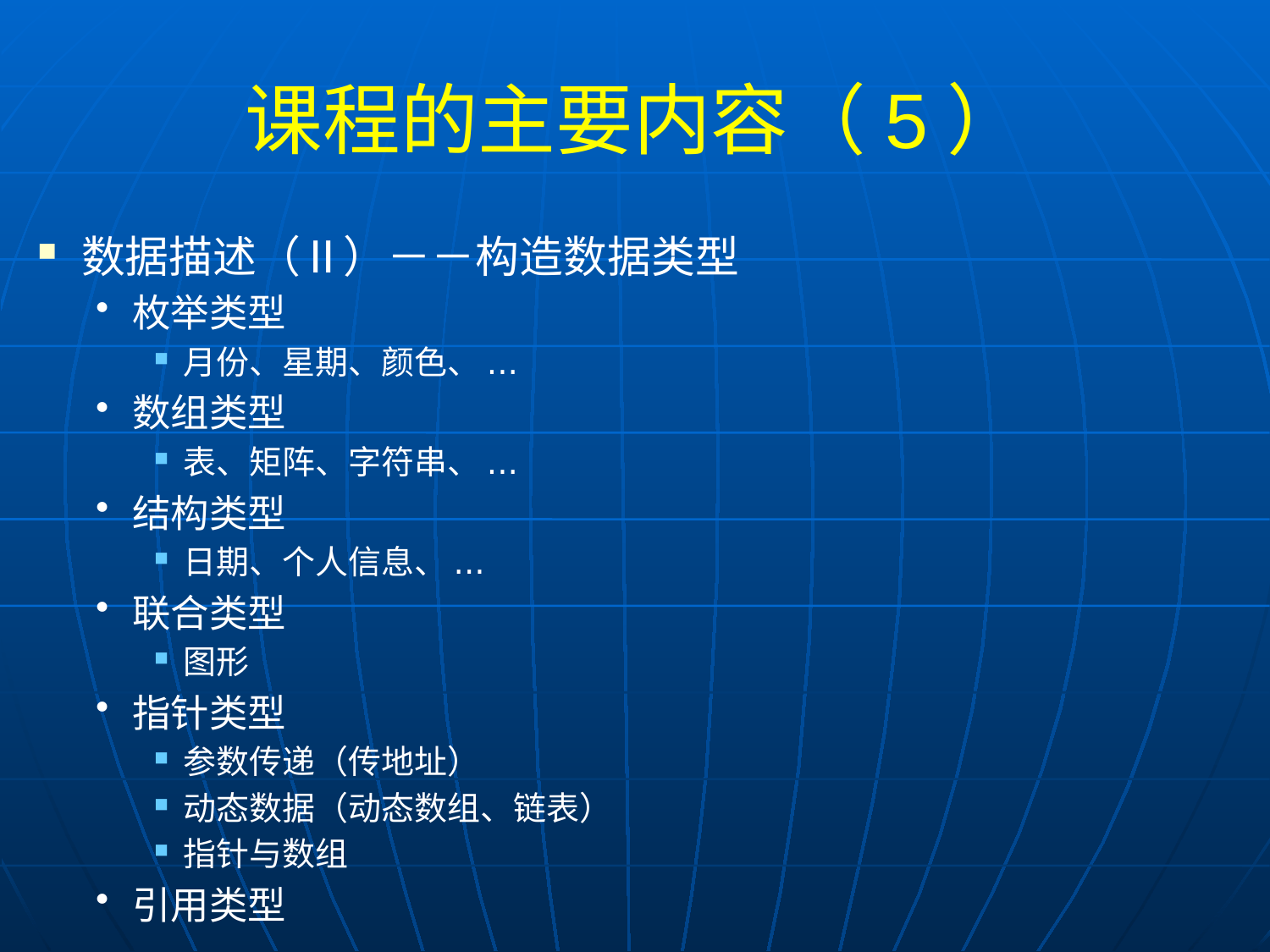

# 课程的主要内容（5）
数据描述（II）－－构造数据类型
枚举类型
月份、星期、颜色、...
数组类型
表、矩阵、字符串、...
结构类型
日期、个人信息、...
联合类型
图形
指针类型
参数传递（传地址）
动态数据（动态数组、链表）
指针与数组
引用类型